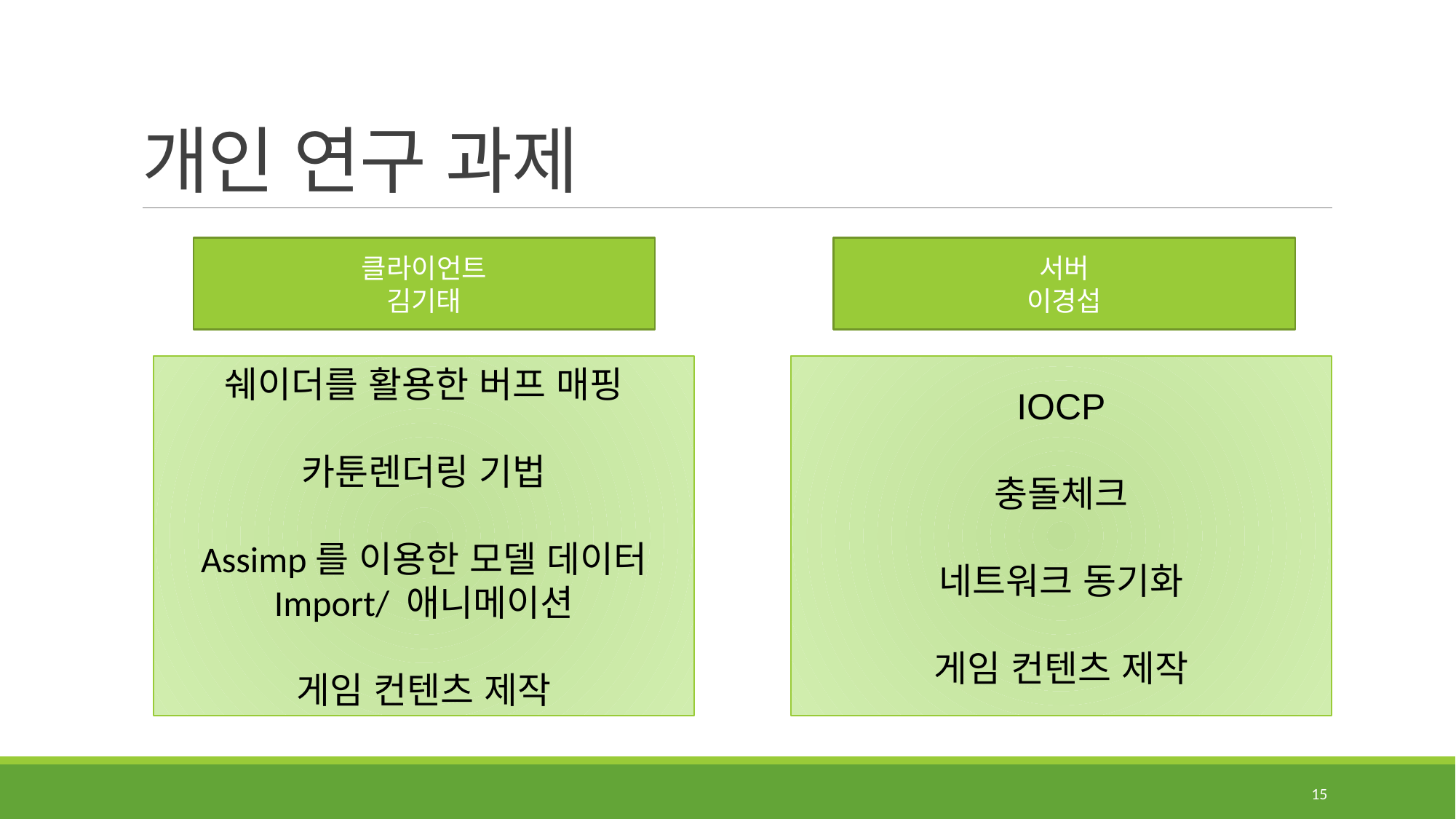

# 개인 연구 과제
서버
이경섭
클라이언트
김기태
IOCP

충돌체크

네트워크 동기화

게임 컨텐츠 제작
쉐이더를 활용한 버프 매핑

카툰렌더링 기법

Assimp를 이용한 모델 데이터 Import/ 애니메이션

게임 컨텐츠 제작
15